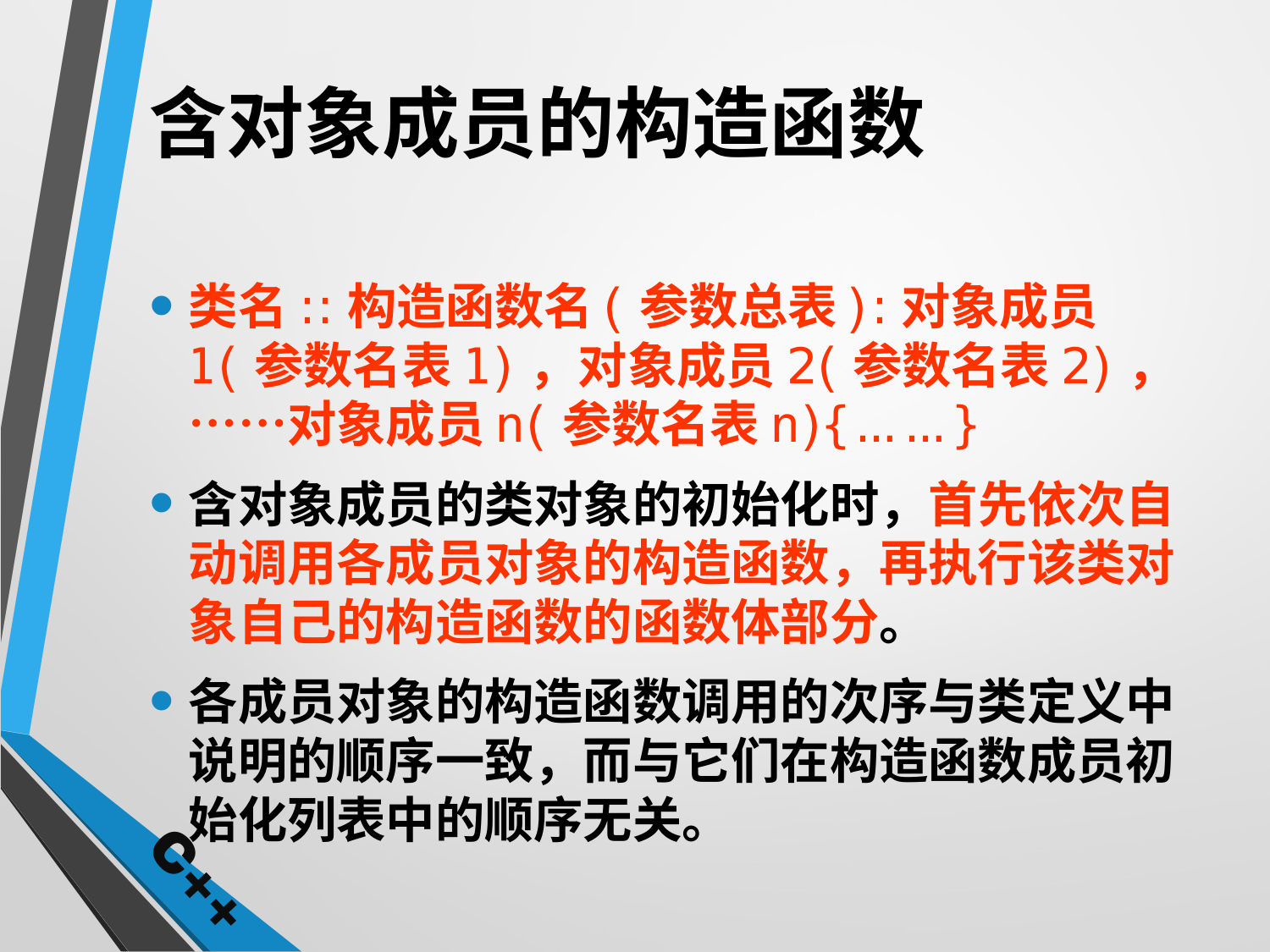

# 含对象成员的构造函数
类名::构造函数名(参数总表):对象成员1(参数名表1)，对象成员2(参数名表2)，……对象成员n(参数名表n){……}
含对象成员的类对象的初始化时，首先依次自动调用各成员对象的构造函数，再执行该类对象自己的构造函数的函数体部分。
各成员对象的构造函数调用的次序与类定义中说明的顺序一致，而与它们在构造函数成员初始化列表中的顺序无关。